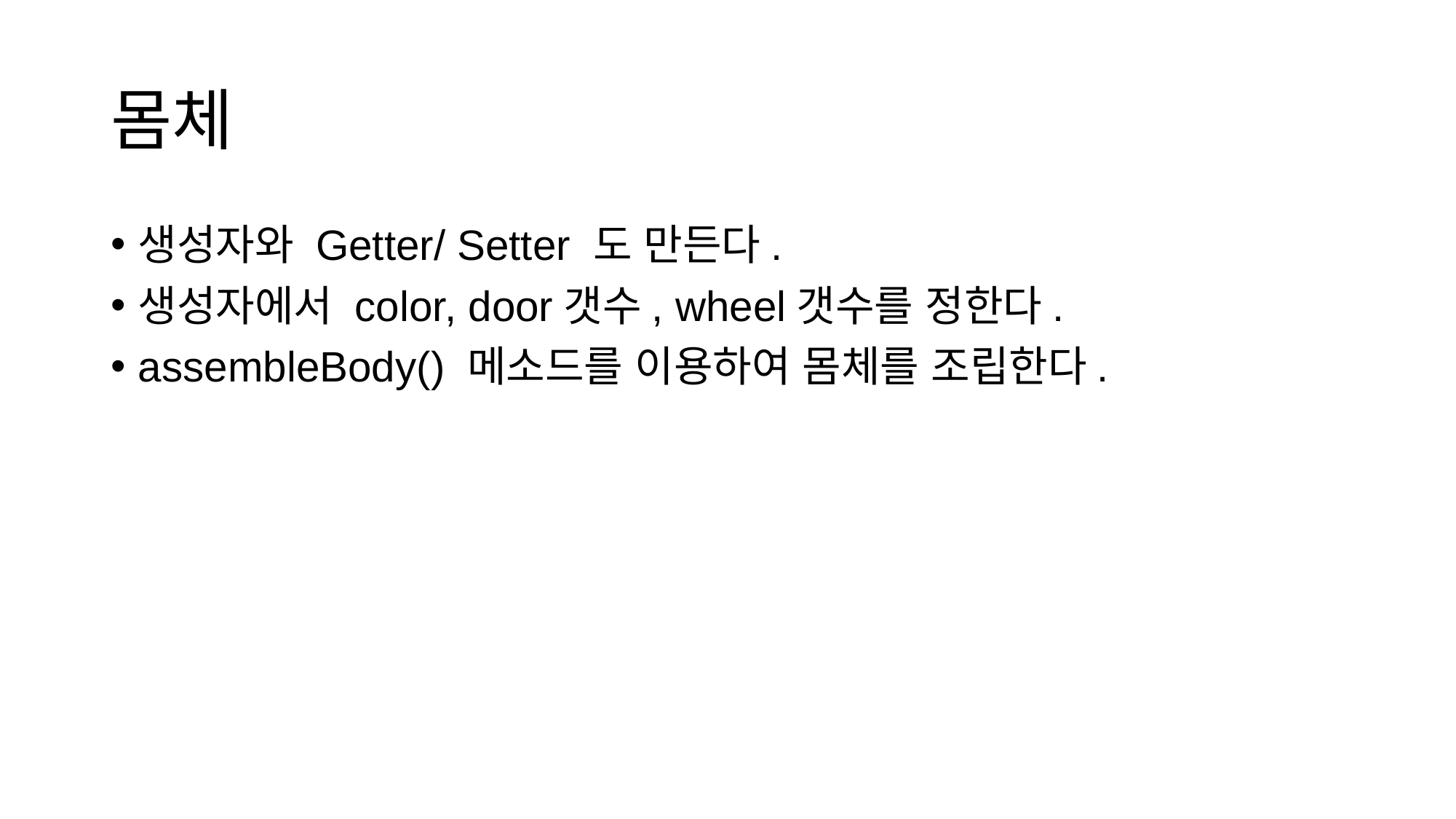

# 몸체
생성자와 Getter/ Setter 도 만든다.
생성자에서 color, door갯수, wheel갯수를 정한다.
assembleBody() 메소드를 이용하여 몸체를 조립한다.